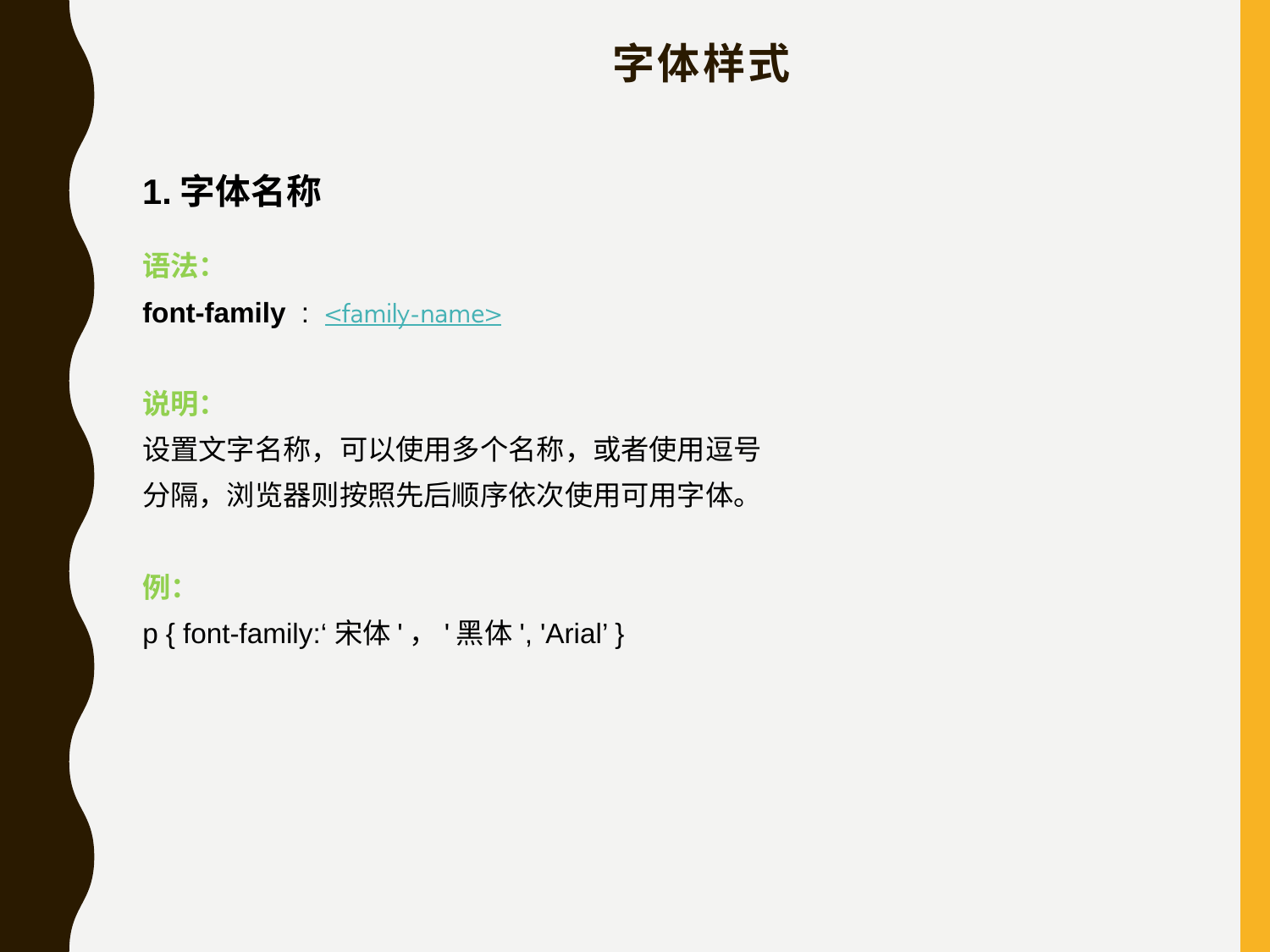

# 字体样式
1.字体名称

语法：
font-family	:  <family-name>

说明：
设置文字名称，可以使用多个名称，或者使用逗号
分隔，浏览器则按照先后顺序依次使用可用字体。

例：
p { font-family:‘宋体'，'黑体', 'Arial’ }